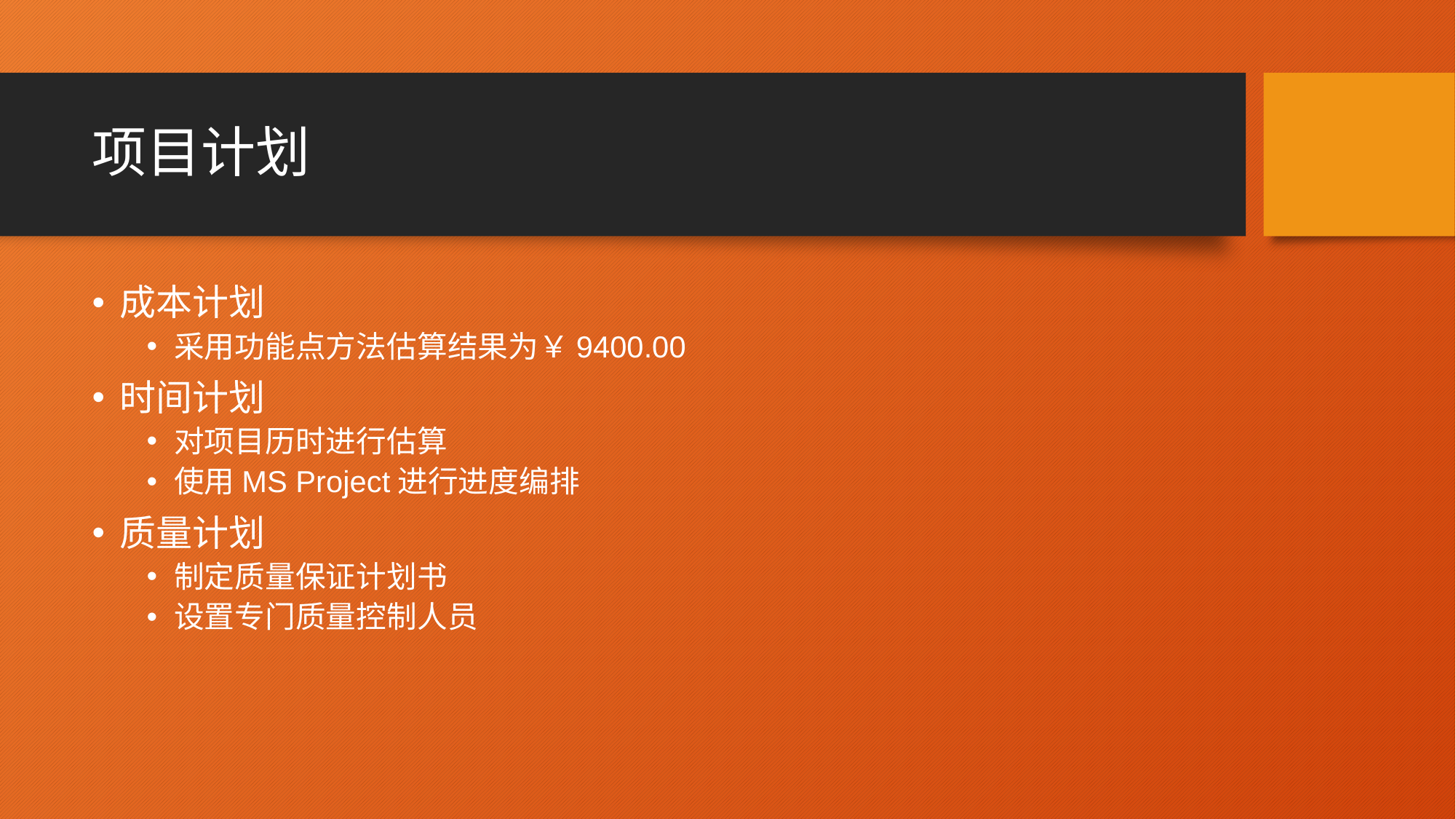

# 项目计划
成本计划
采用功能点方法估算结果为￥9400.00
时间计划
对项目历时进行估算
使用MS Project进行进度编排
质量计划
制定质量保证计划书
设置专门质量控制人员